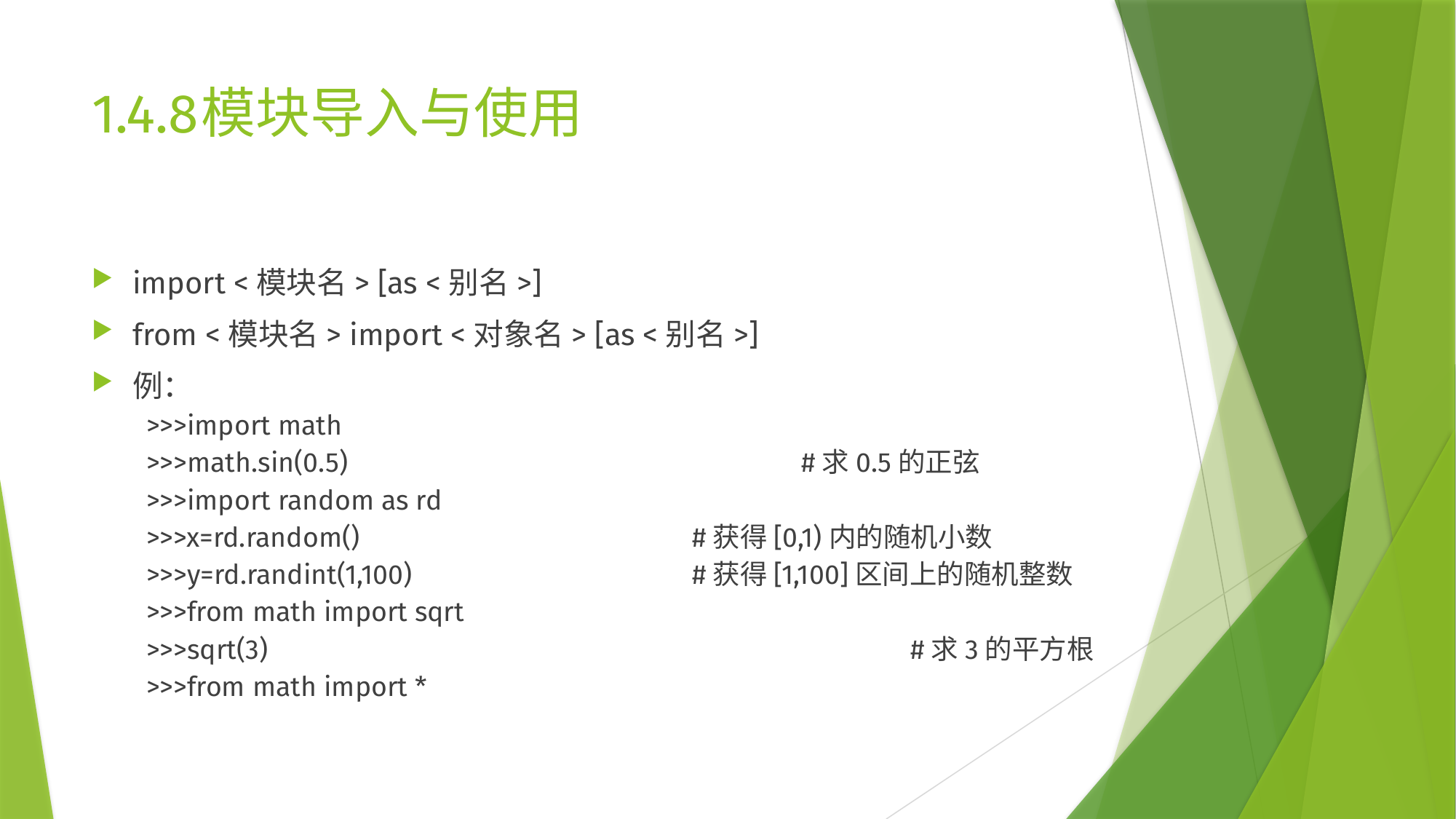

# 1.4.8	模块导入与使用
import <模块名> [as <别名>]
from <模块名> import <对象名> [as <别名>]
例：
>>>import math
>>>math.sin(0.5)					#求0.5的正弦
>>>import random as rd
>>>x=rd.random()				#获得[0,1)内的随机小数
>>>y=rd.randint(1,100)			#获得[1,100]区间上的随机整数
>>>from math import sqrt
>>>sqrt(3)						#求3的平方根
>>>from math import *